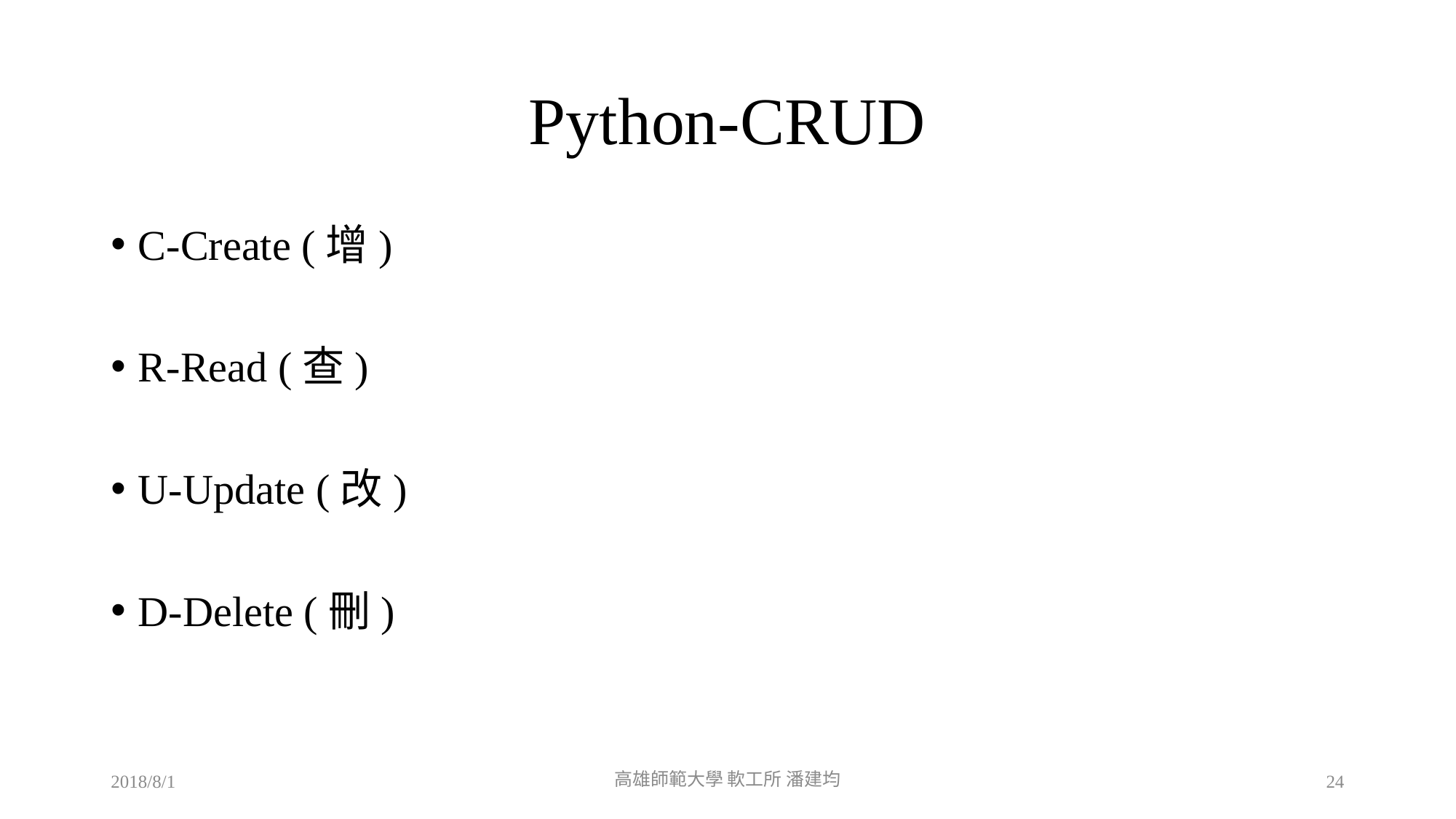

# Python-CRUD
C-Create (增)

R-Read (查)

U-Update (改)

D-Delete (刪)
2018/8/1
高雄師範大學 軟工所 潘建均
24